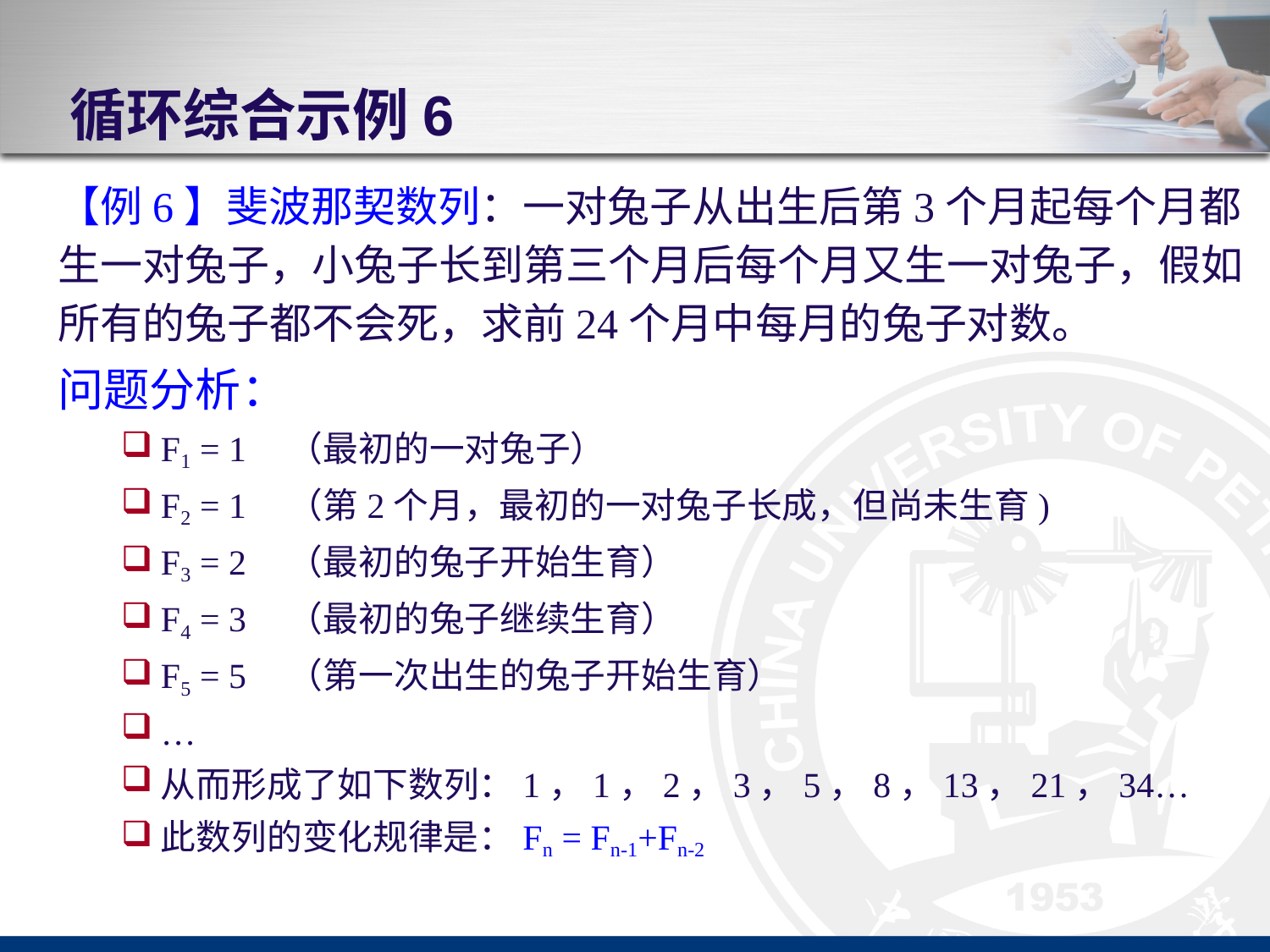

# 循环综合示例6
【例6】斐波那契数列：一对兔子从出生后第3个月起每个月都生一对兔子，小兔子长到第三个月后每个月又生一对兔子，假如所有的兔子都不会死，求前24个月中每月的兔子对数。
问题分析：
F1 = 1	（最初的一对兔子）
F2 = 1	（第2个月，最初的一对兔子长成，但尚未生育)
F3 = 2	（最初的兔子开始生育）
F4 = 3	（最初的兔子继续生育）
F5 = 5	（第一次出生的兔子开始生育）
…
从而形成了如下数列：1，1，2，3，5，8，13，21，34…
此数列的变化规律是：Fn = Fn-1+Fn-2